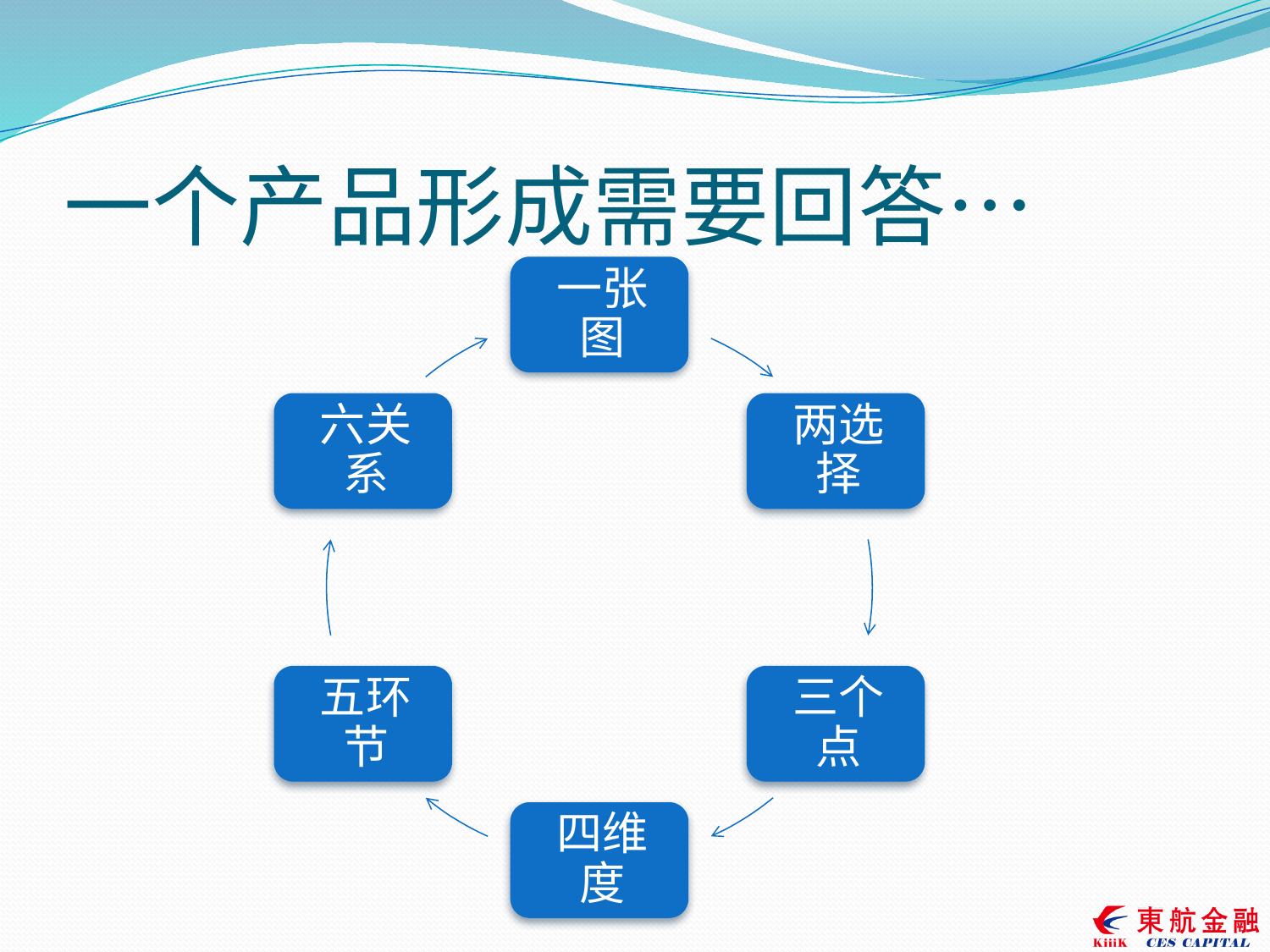

# 一个产品形成需要回答…
一张图
两选择
三个点
四维度
五环节
六关系